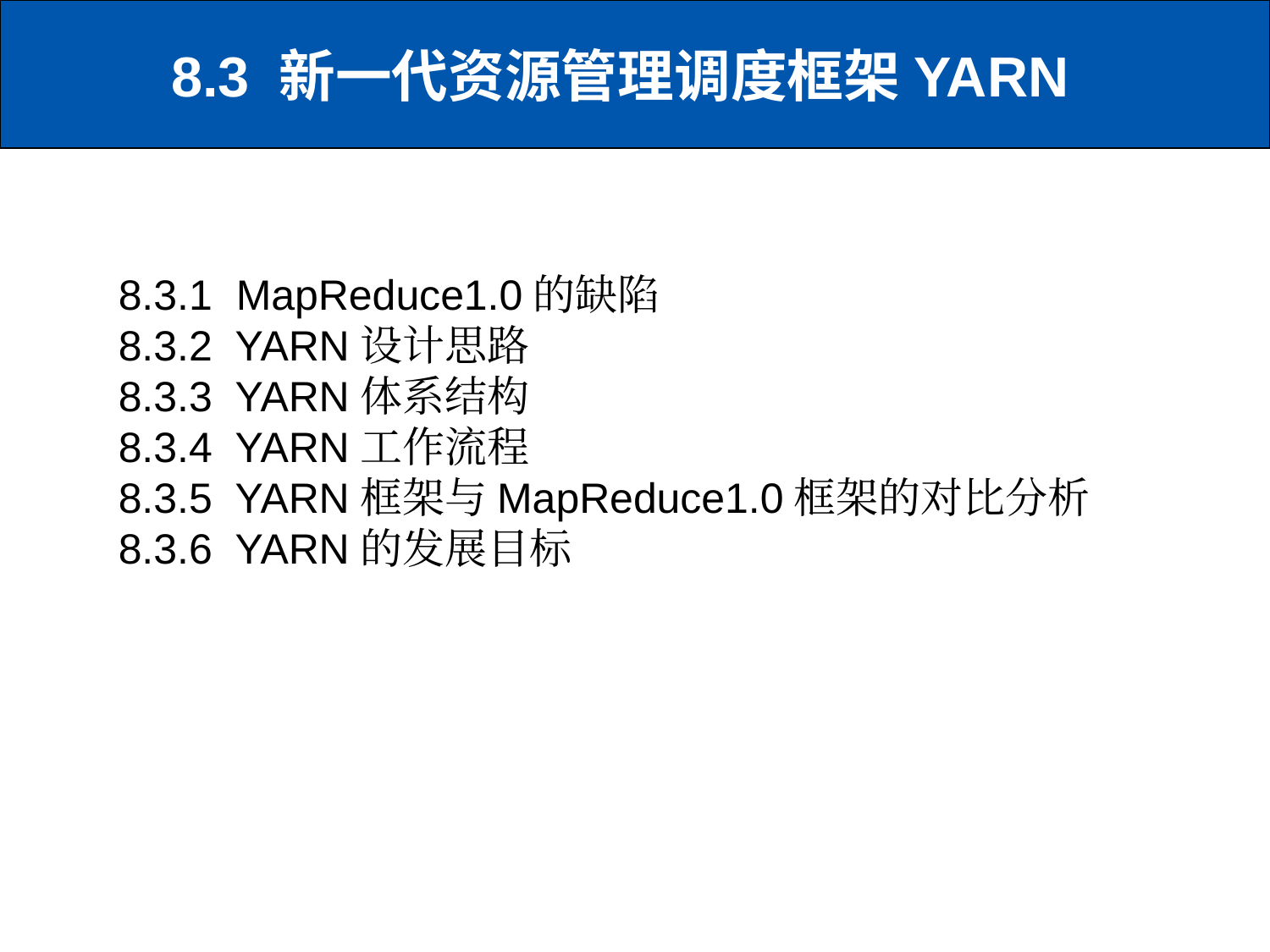

# 8.3 新一代资源管理调度框架YARN
8.3.1  MapReduce1.0的缺陷
8.3.2  YARN设计思路
8.3.3  YARN体系结构
8.3.4  YARN工作流程
8.3.5  YARN框架与MapReduce1.0框架的对比分析
8.3.6  YARN的发展目标